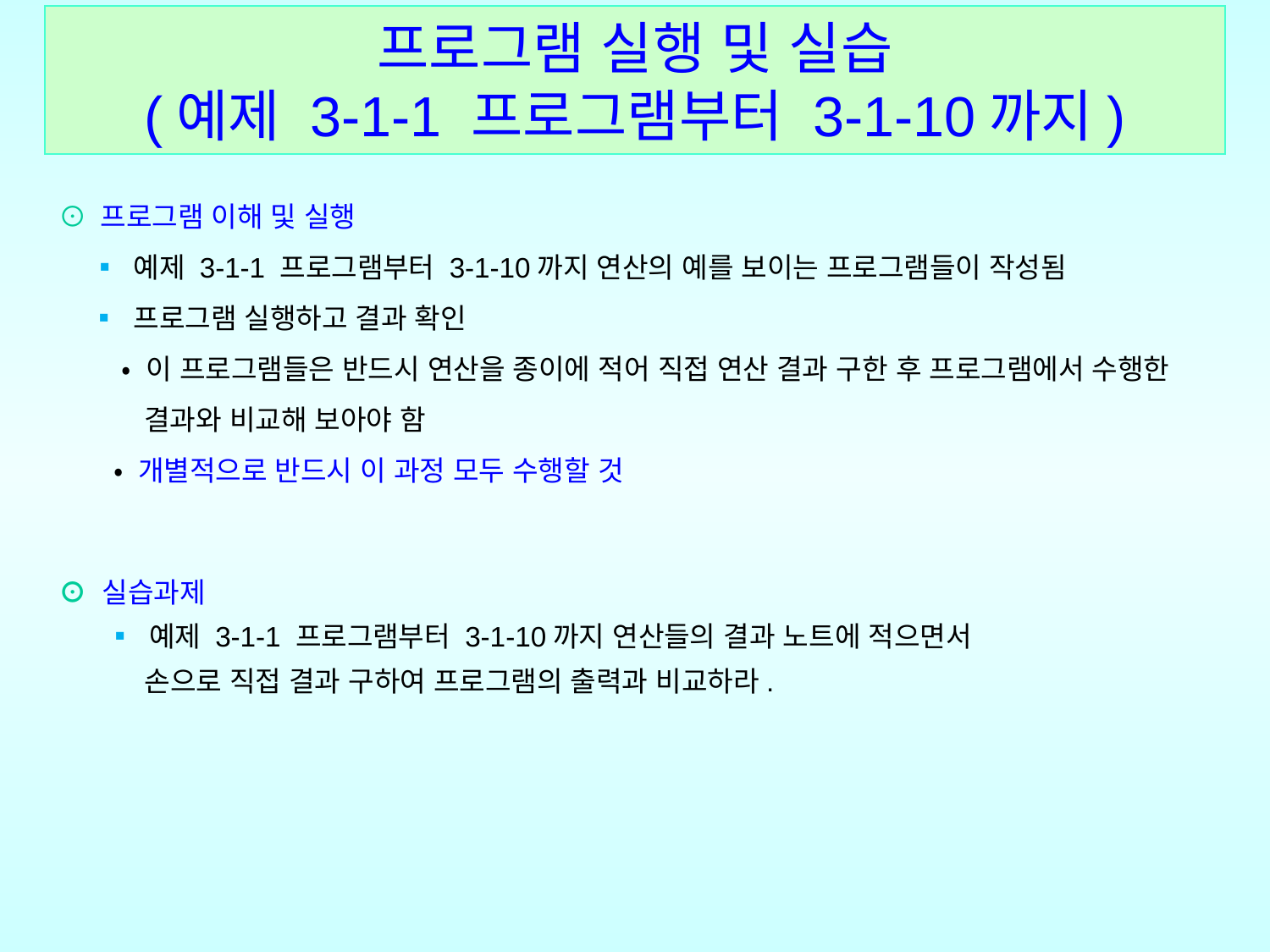

프로그램 실행 및 실습
(예제 3-1-1 프로그램부터 3-1-10까지)
⊙ 프로그램 이해 및 실행
    ▪ 예제 3-1-1 프로그램부터 3-1-10까지 연산의 예를 보이는 프로그램들이 작성됨
    ▪ 프로그램 실행하고 결과 확인
        • 이 프로그램들은 반드시 연산을 종이에 적어 직접 연산 결과 구한 후 프로그램에서 수행한
          결과와 비교해 보아야 함
       • 개별적으로 반드시 이 과정 모두 수행할 것

⊙ 실습과제
      ▪ 예제 3-1-1 프로그램부터 3-1-10까지 연산들의 결과 노트에 적으면서
          손으로 직접 결과 구하여 프로그램의 출력과 비교하라.